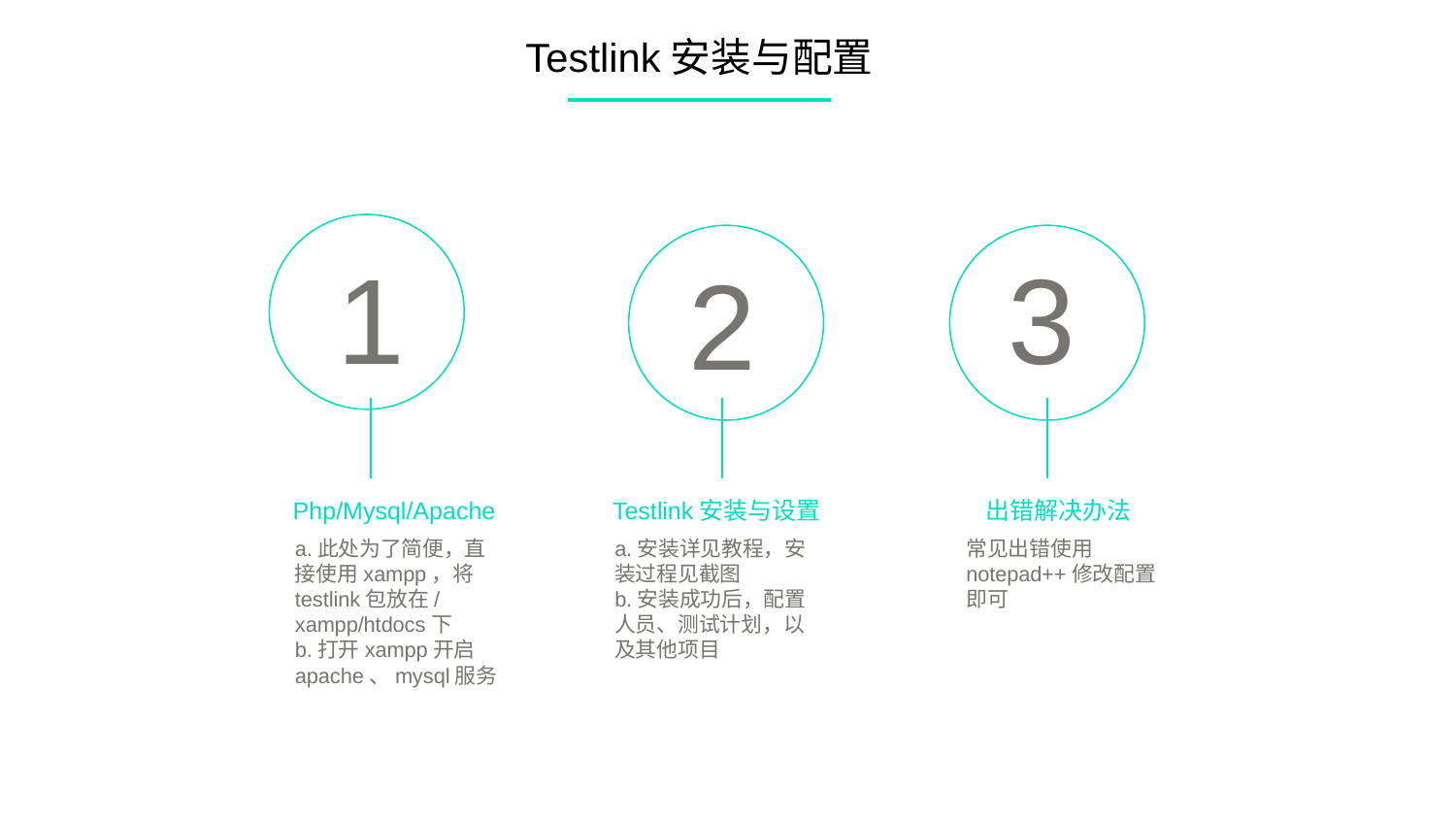

Testlink安装与配置

1
3
2
Php/Mysql/Apache
a.此处为了简便，直接使用xampp，将testlink包放在/xampp/htdocs下
b.打开xampp开启apache、mysql服务
Testlink安装与设置
a.安装详见教程，安装过程见截图
b.安装成功后，配置人员、测试计划，以及其他项目
   出错解决办法
常见出错使用notepad++修改配置即可